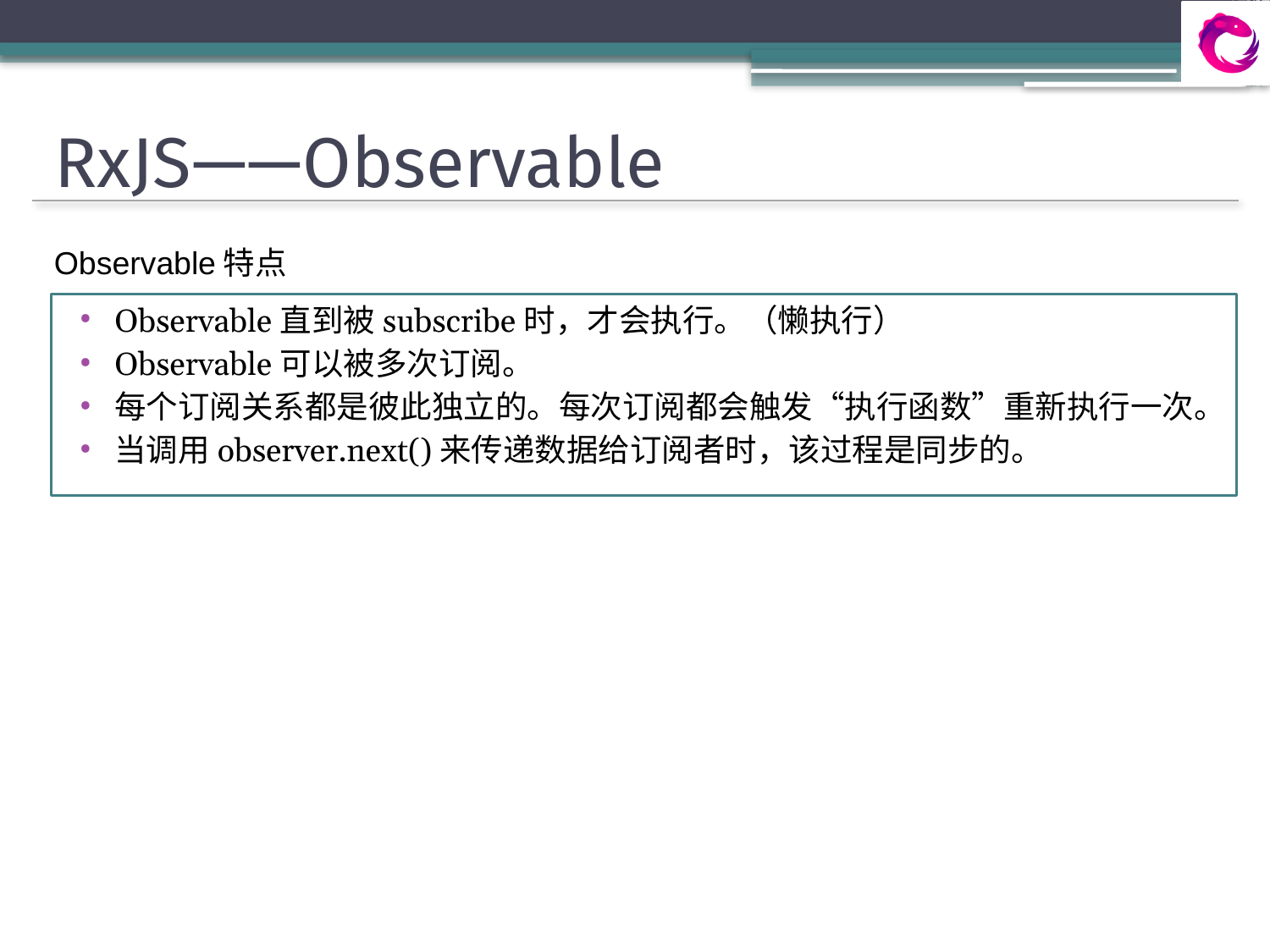

# RxJS——Observable
Observable特点
Observable直到被subscribe时，才会执行。（懒执行）
Observable可以被多次订阅。
每个订阅关系都是彼此独立的。每次订阅都会触发“执行函数”重新执行一次。
当调用observer.next()来传递数据给订阅者时，该过程是同步的。